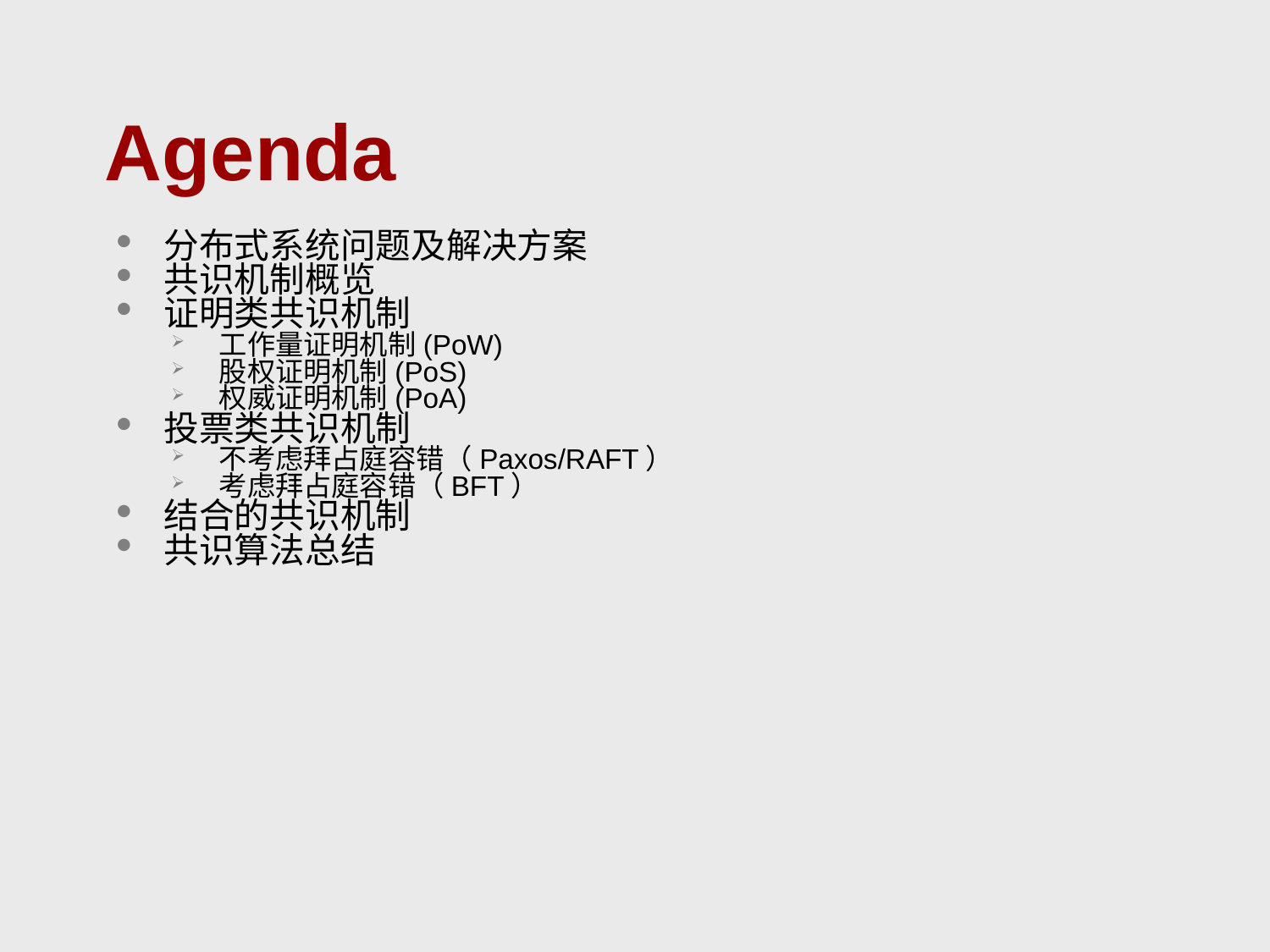

Agenda
分布式系统问题及解决方案
共识机制概览
证明类共识机制
工作量证明机制(PoW)
股权证明机制(PoS)
权威证明机制(PoA)
投票类共识机制
不考虑拜占庭容错（Paxos/RAFT）
考虑拜占庭容错（BFT）
结合的共识机制
共识算法总结